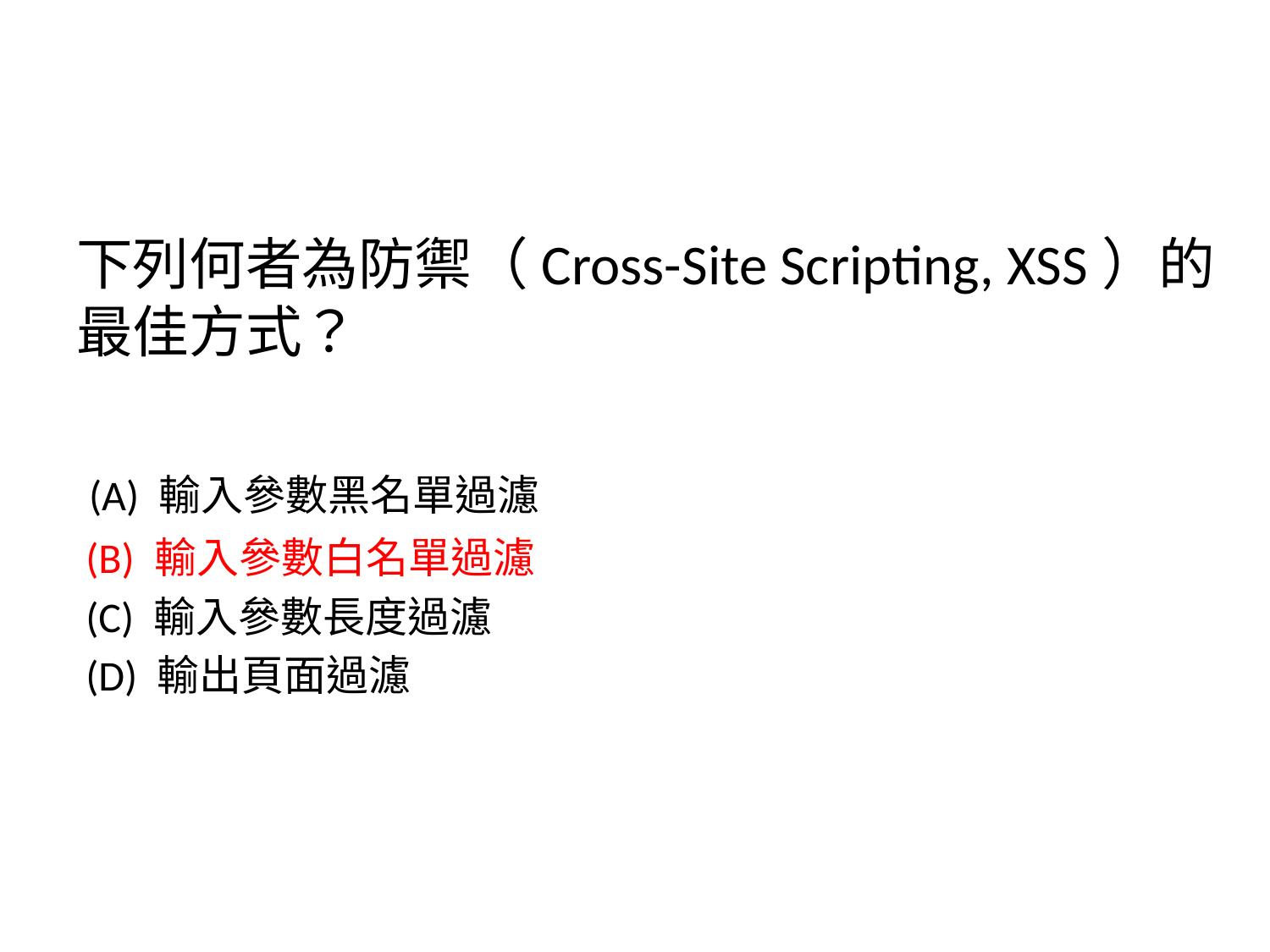

下列何者為防禦（Cross-Site Scripting, XSS）的最佳方式？

 (A) 輸入參數黑名單過濾
 (B) 輸入參數白名單過濾
 (C) 輸入參數長度過濾
 (D) 輸出頁面過濾